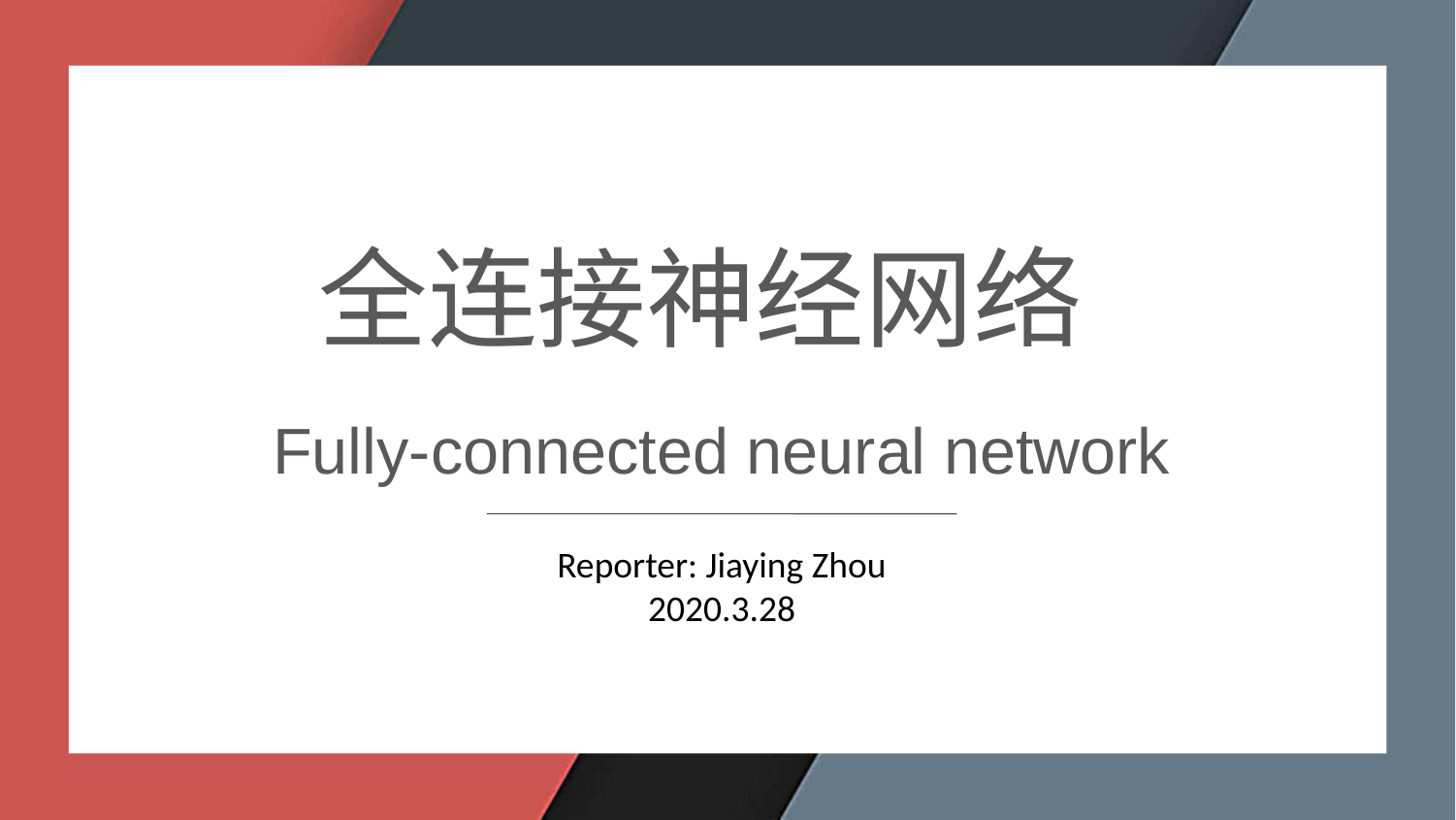

全连接神经网络
Fully-connected neural network

Reporter: Jiaying Zhou
2020.3.28